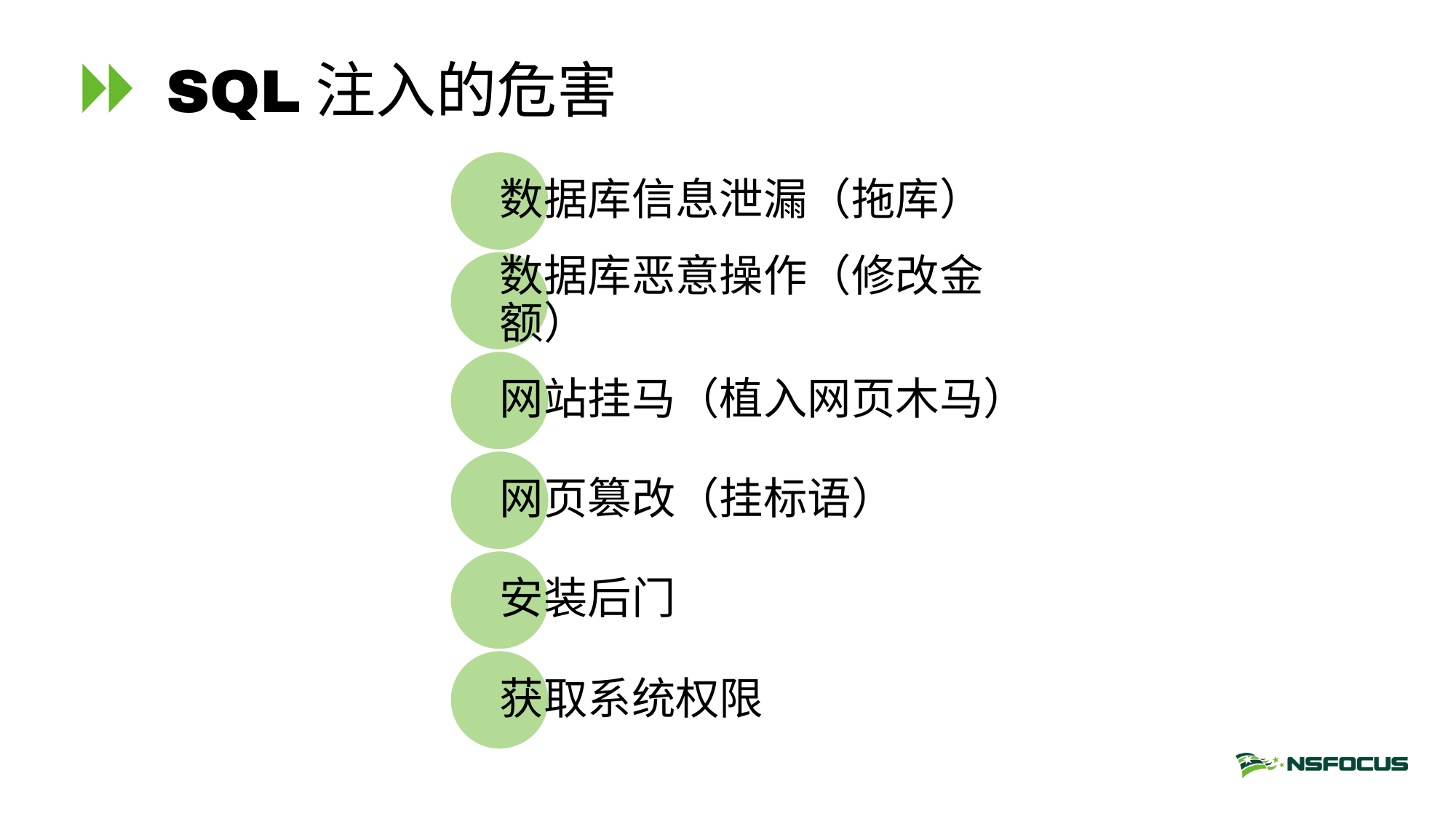

# SQL注入的危害
数据库信息泄漏（拖库）
数据库恶意操作（修改金额）
网站挂马（植入网页木马）
网页篡改（挂标语）
安装后门
获取系统权限